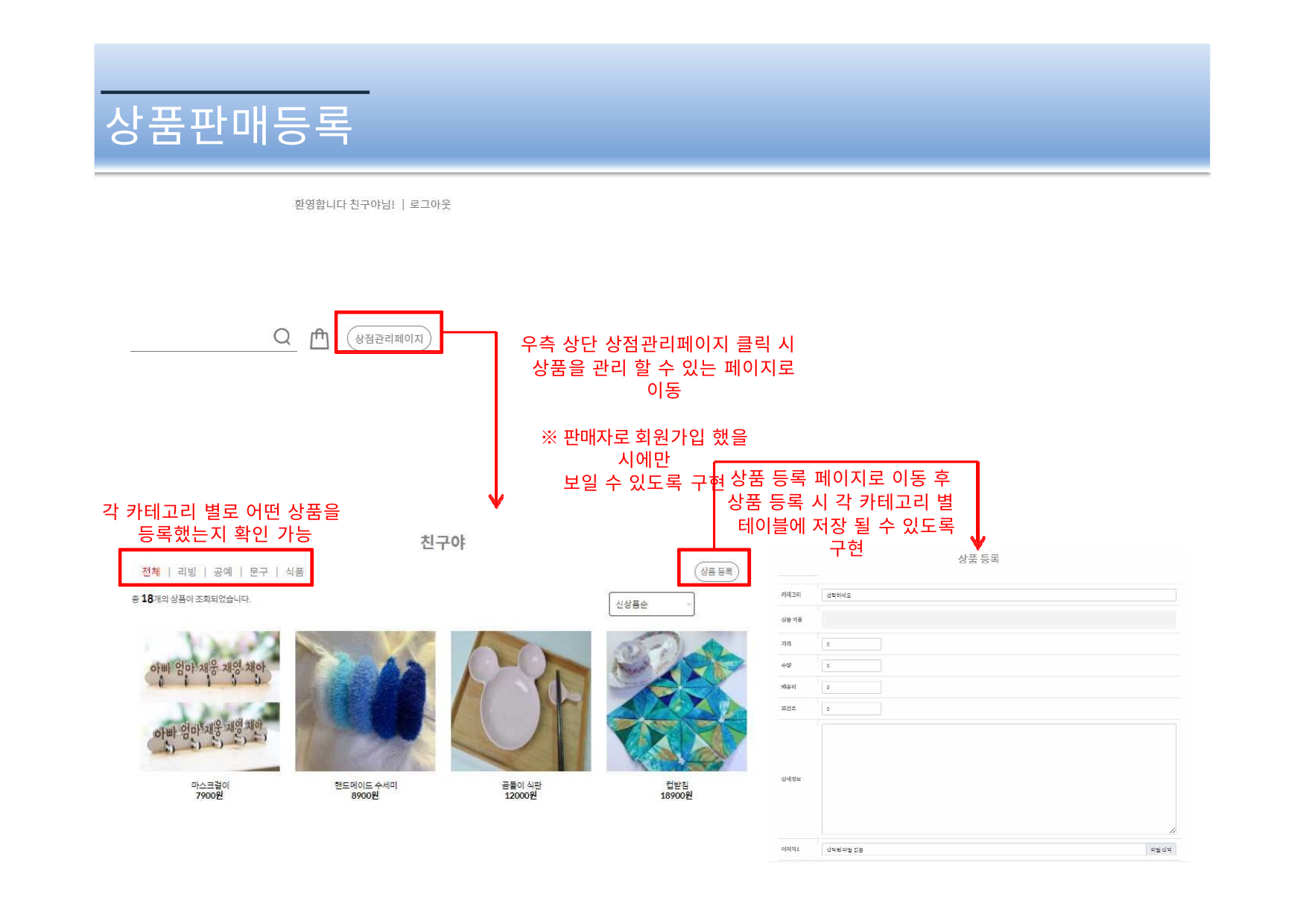

# 상품판매등록

우측 상단 상점관리페이지 클릭 시
상품을 관리 할 수 있는 페이지로 이동

※판매자로 회원가입 했을 시에만
보일 수 있도록 구현

상품 등록 페이지로 이동 후
상품 등록 시 각 카테고리 별
테이블에 저장 될 수 있도록 구현
각 카테고리 별로 어떤 상품을  등록했는지 확인 가능